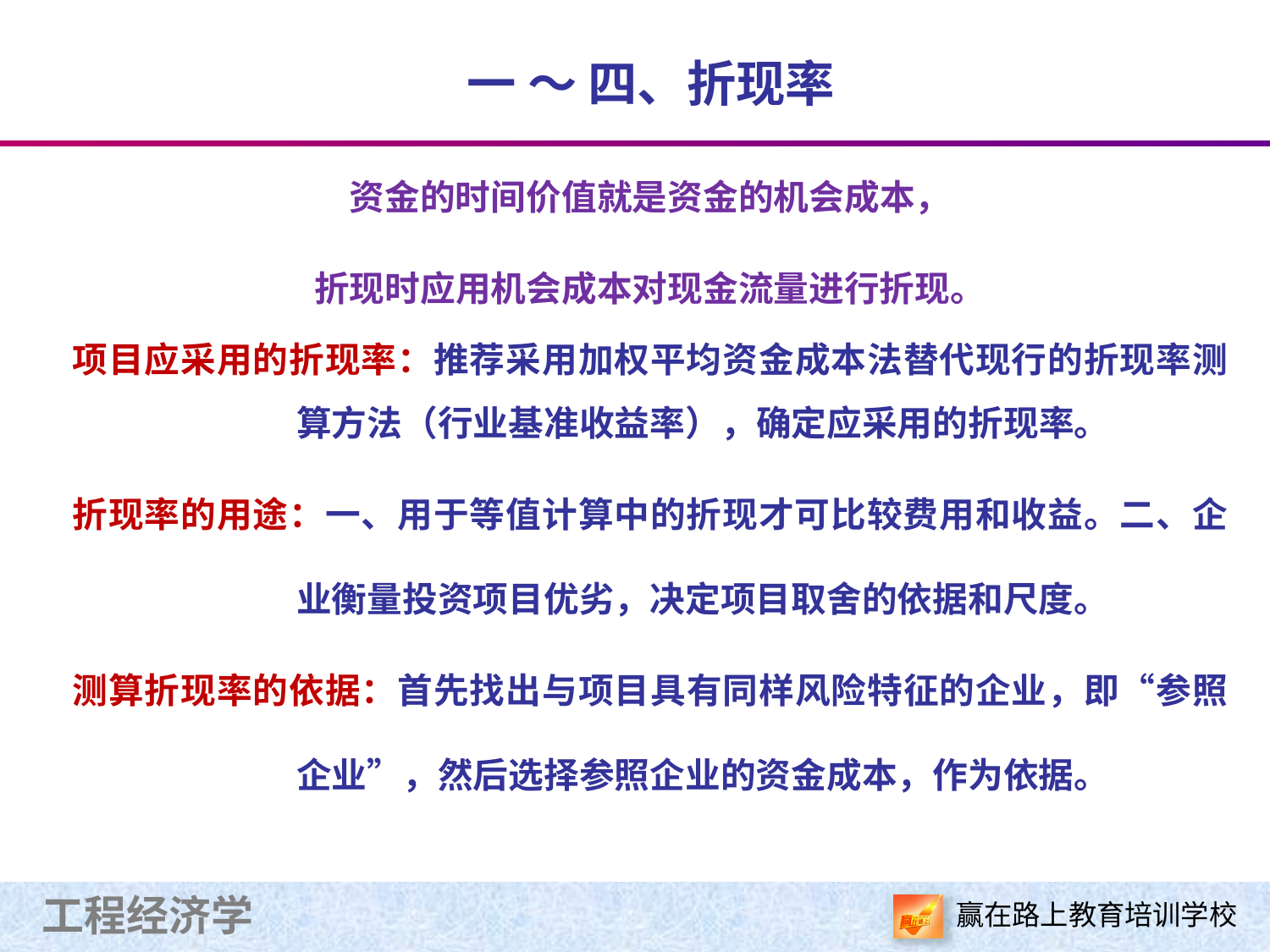

# 一 ～ 四、折现率
资金的时间价值就是资金的机会成本，
折现时应用机会成本对现金流量进行折现。
项目应采用的折现率：推荐采用加权平均资金成本法替代现行的折现率测算方法（行业基准收益率），确定应采用的折现率。
折现率的用途：一、用于等值计算中的折现才可比较费用和收益。二、企业衡量投资项目优劣，决定项目取舍的依据和尺度。
测算折现率的依据：首先找出与项目具有同样风险特征的企业，即“参照企业”，然后选择参照企业的资金成本，作为依据。